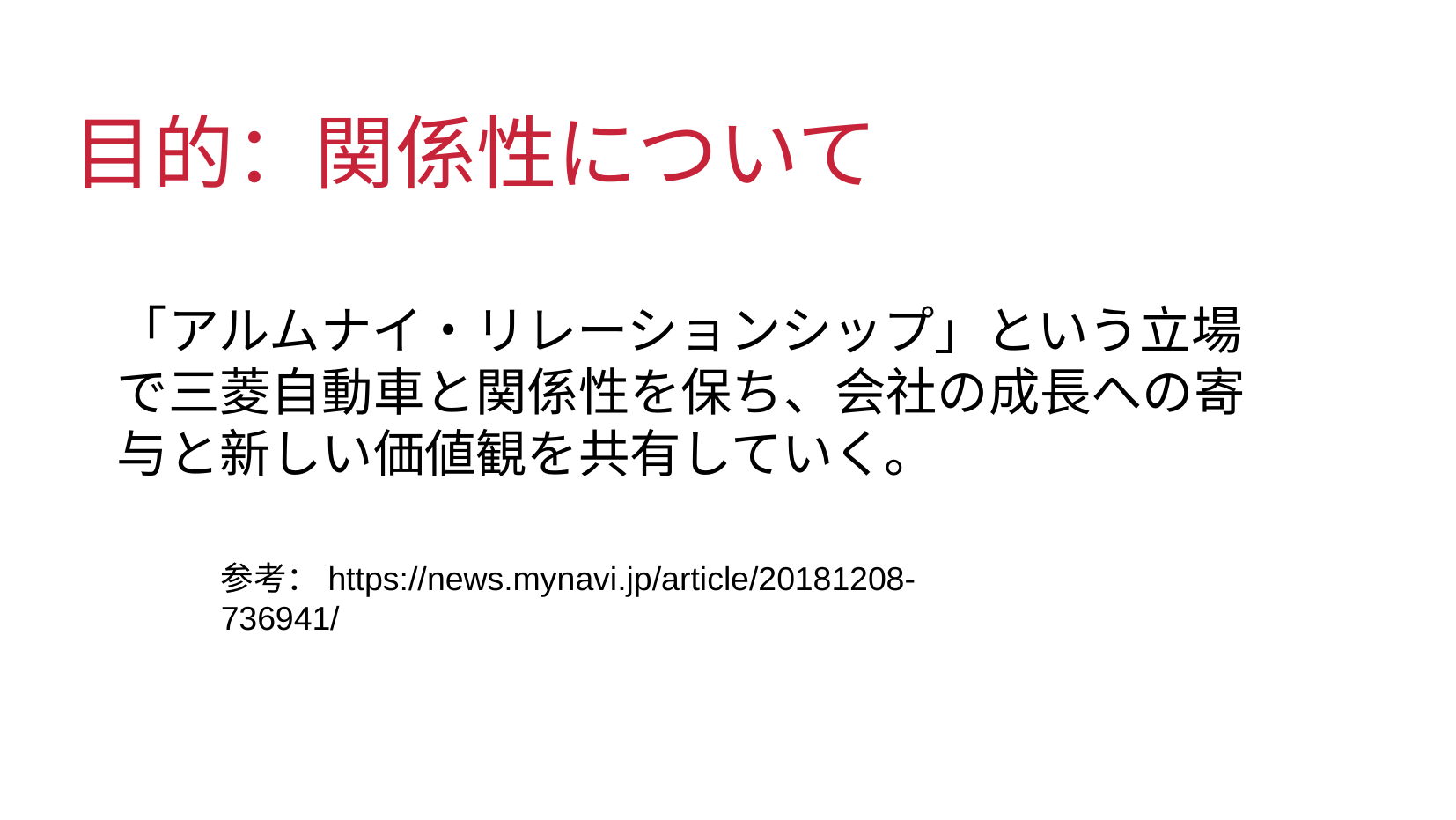

目的：関係性について
「アルムナイ・リレーションシップ」という立場で三菱自動車と関係性を保ち、会社の成長への寄与と新しい価値観を共有していく。
参考：https://news.mynavi.jp/article/20181208-736941/